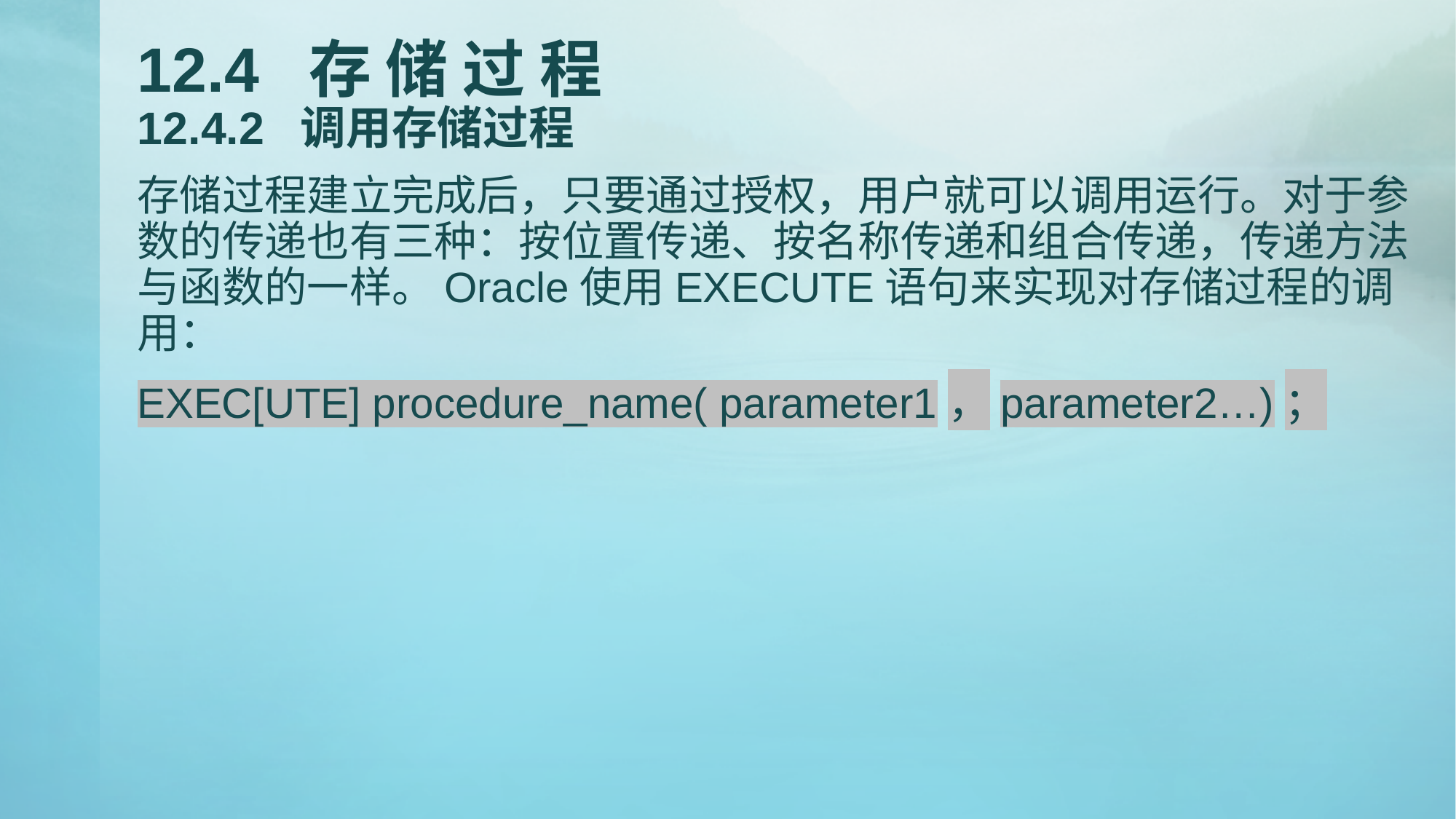

# 12.4  存 储 过 程 12.4.2  调用存储过程
存储过程建立完成后，只要通过授权，用户就可以调用运行。对于参数的传递也有三种：按位置传递、按名称传递和组合传递，传递方法与函数的一样。Oracle使用EXECUTE语句来实现对存储过程的调用：
EXEC[UTE] procedure_name( parameter1，parameter2…)；